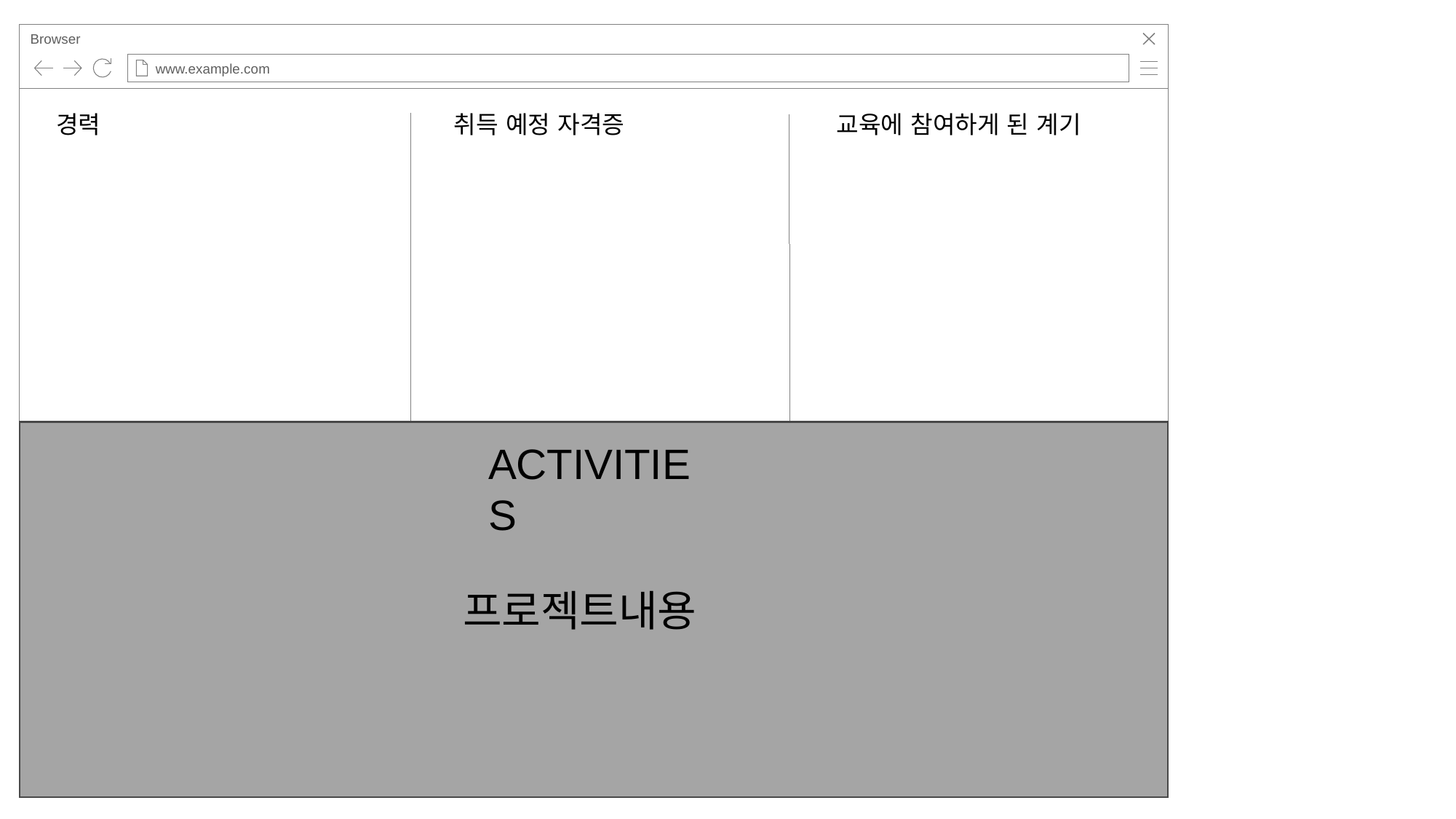

Browser

www.example.com

경력
취득 예정 자격증
교육에 참여하게 된 계기

ACTIVITIES
프로젝트내용